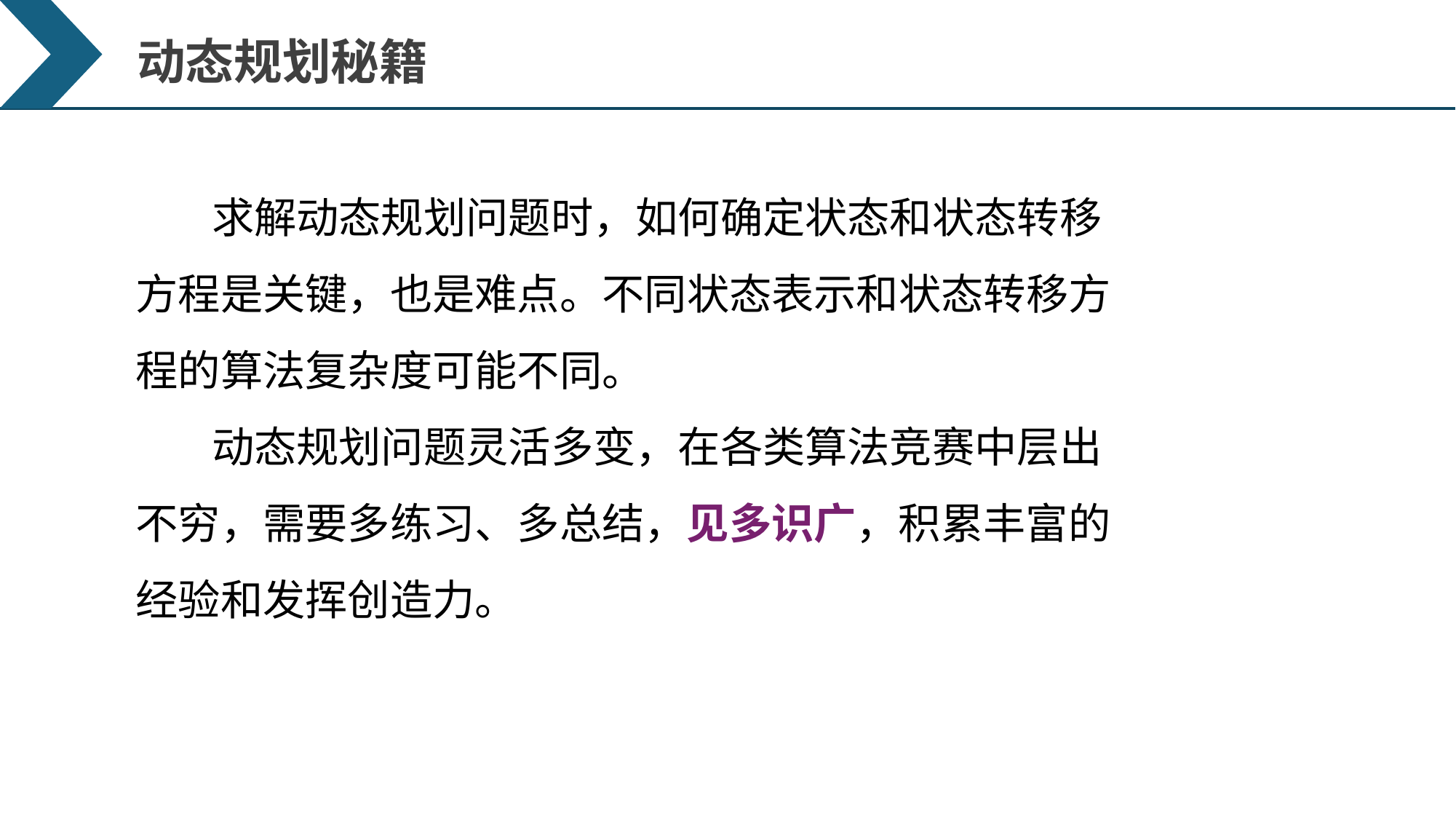

动态规划秘籍
求解动态规划问题时，如何确定状态和状态转移方程是关键，也是难点。不同状态表示和状态转移方程的算法复杂度可能不同。
动态规划问题灵活多变，在各类算法竞赛中层出不穷，需要多练习、多总结，见多识广，积累丰富的经验和发挥创造力。